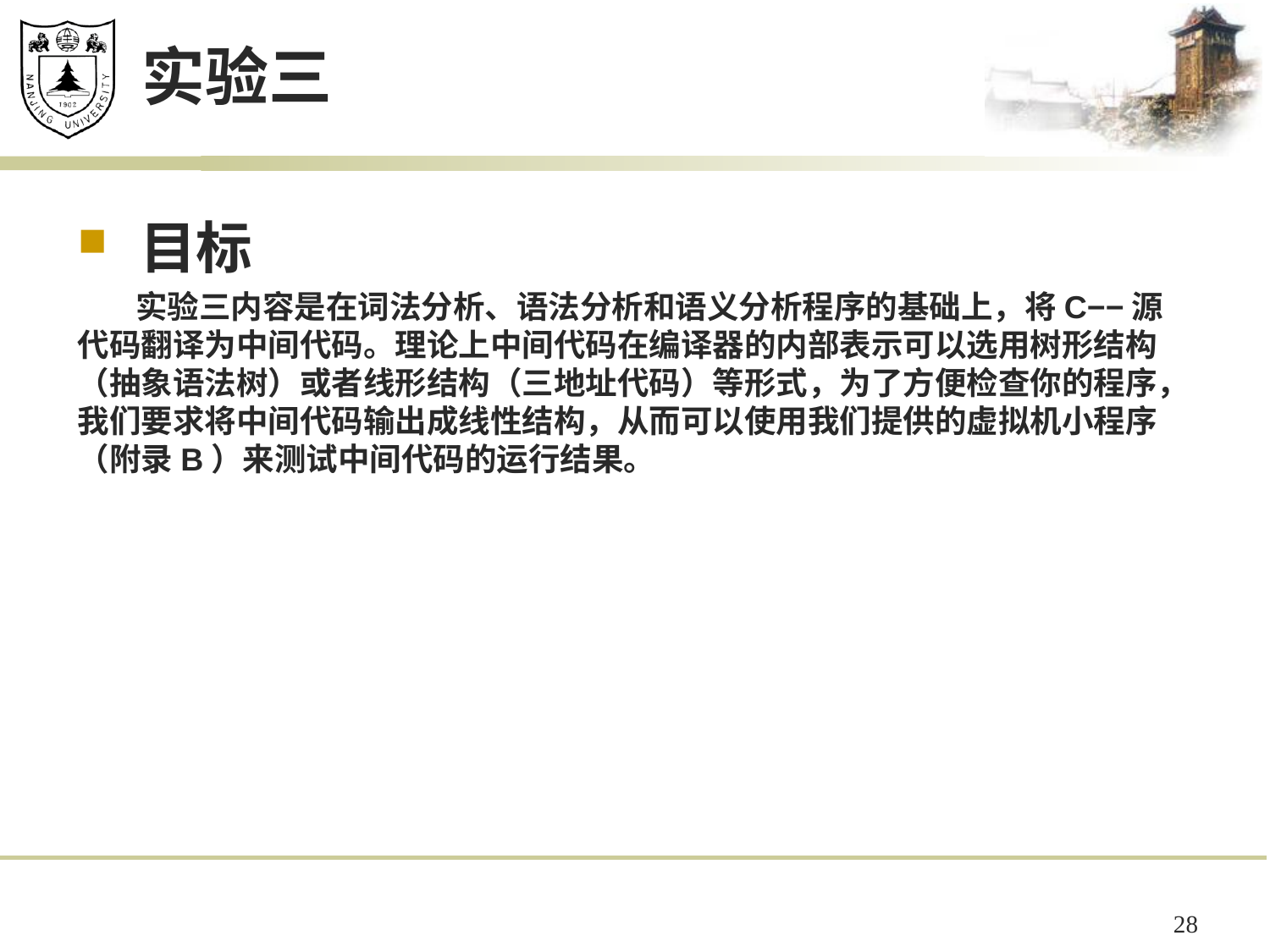

# 实验三
目标
       实验三内容是在词法分析、语法分析和语义分析程序的基础上，将C−−源代码翻译为中间代码。理论上中间代码在编译器的内部表示可以选用树形结构（抽象语法树）或者线形结构（三地址代码）等形式，为了方便检查你的程序，我们要求将中间代码输出成线性结构，从而可以使用我们提供的虚拟机小程序（附录B）来测试中间代码的运行结果。